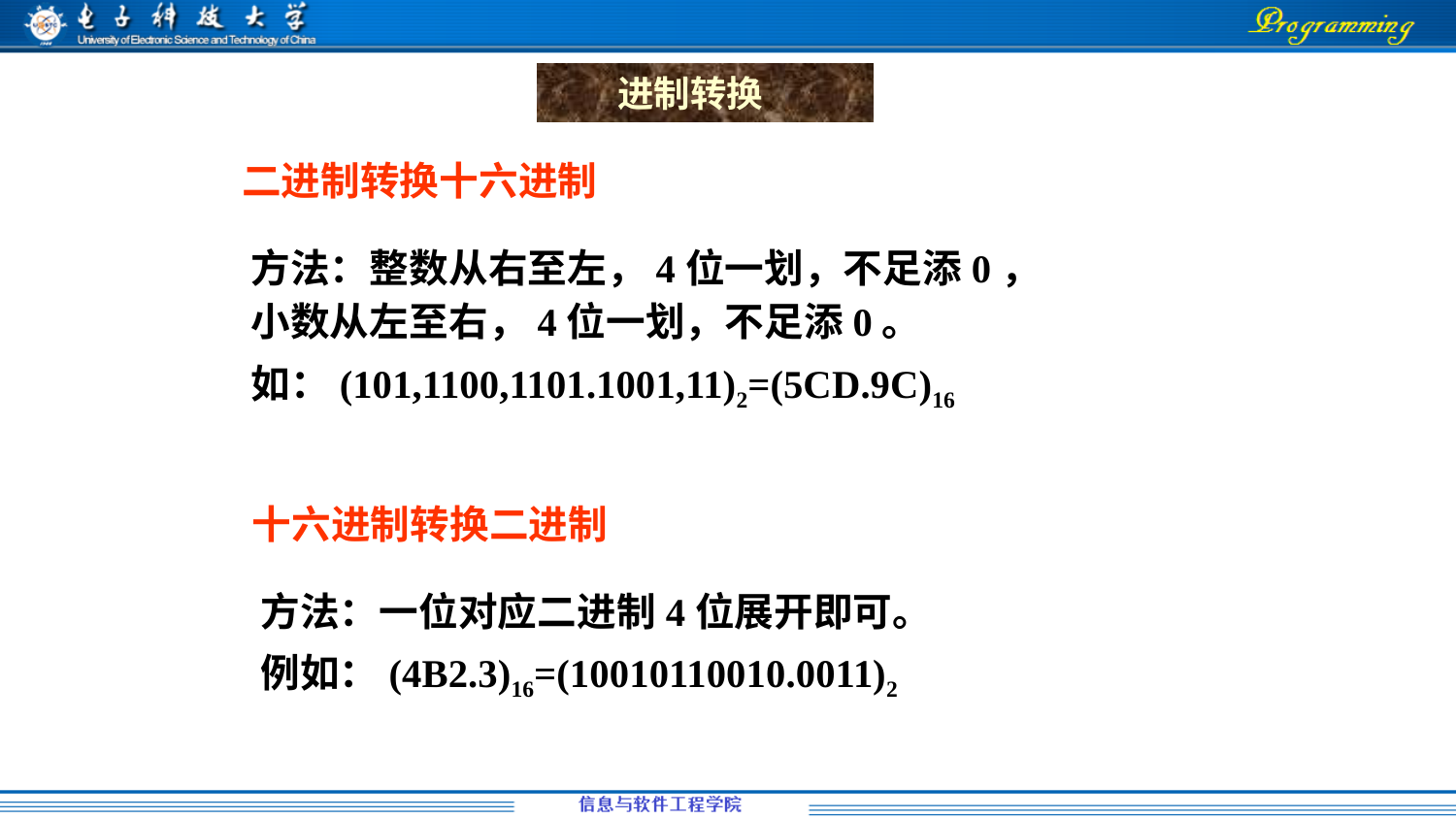

进制转换
二进制转换十六进制
方法：整数从右至左，4位一划，不足添0，
小数从左至右，4位一划，不足添0。
如：(101,1100,1101.1001,11)2=(5CD.9C)16
十六进制转换二进制
方法：一位对应二进制4位展开即可。
例如：(4B2.3)16=(10010110010.0011)2